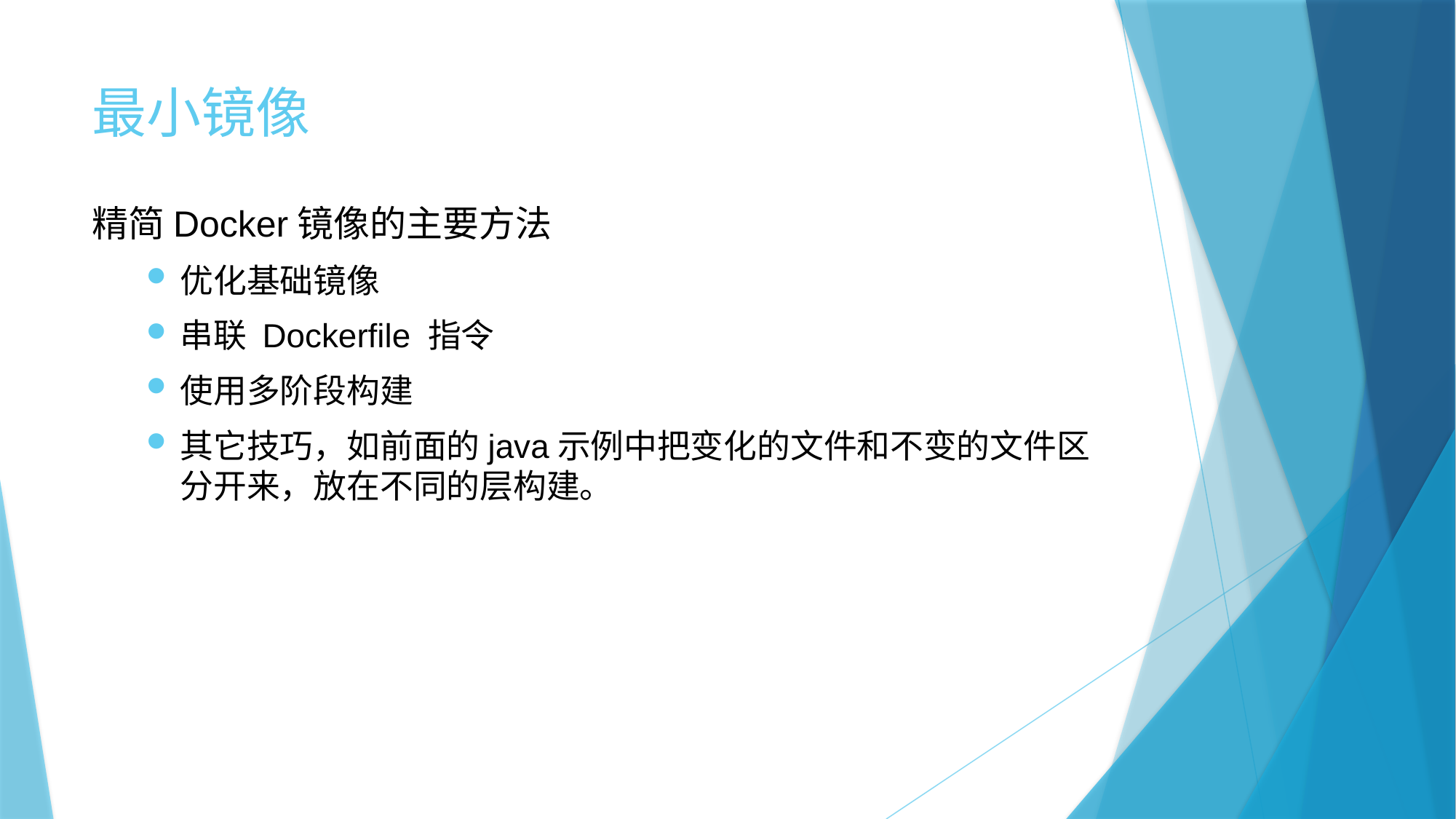

# 最小镜像
精简Docker镜像的主要方法
优化基础镜像
串联 Dockerfile 指令
使用多阶段构建
其它技巧，如前面的java示例中把变化的文件和不变的文件区分开来，放在不同的层构建。